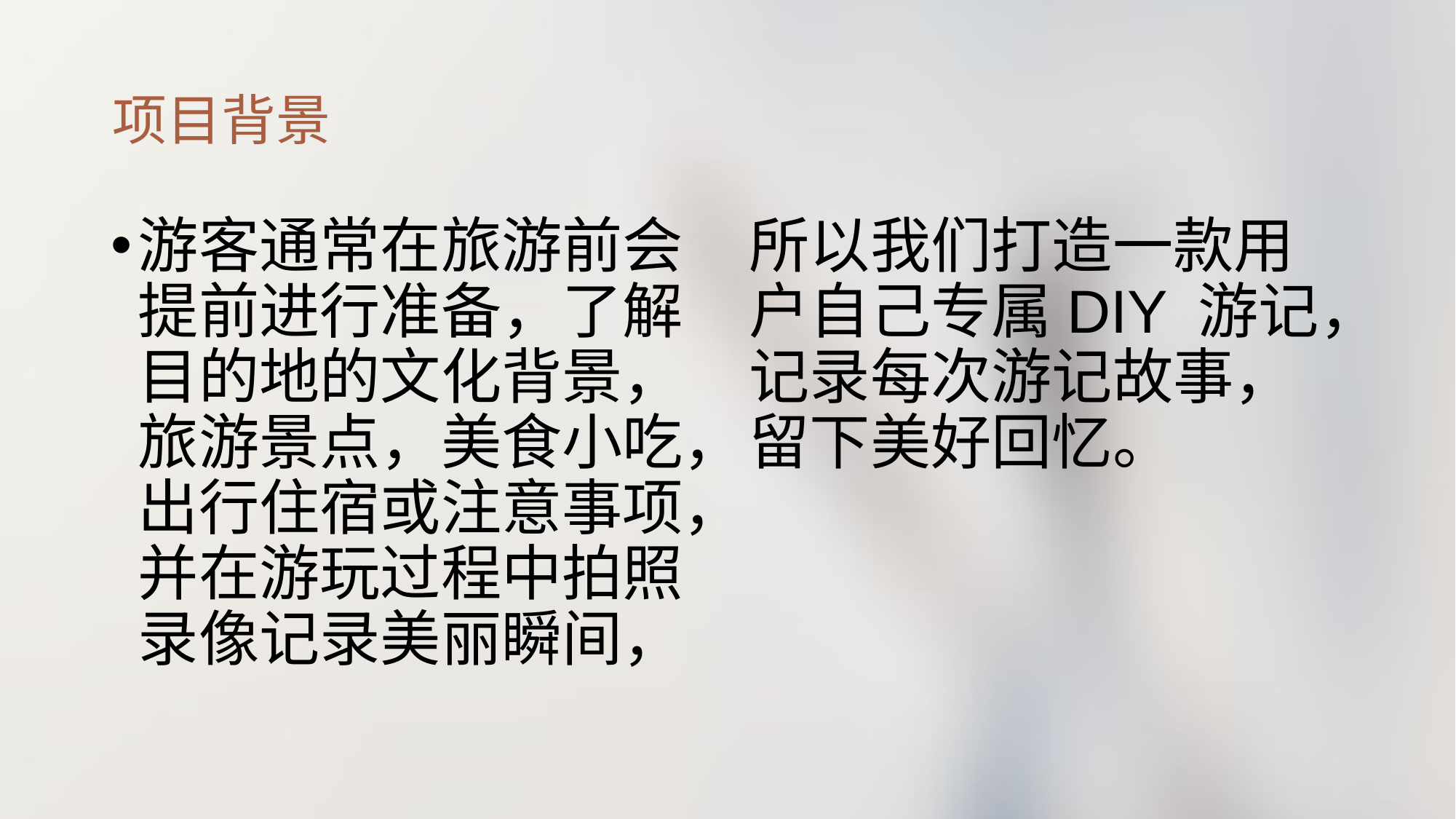

项目背景
游客通常在旅游前会提前进行准备，了解目的地的文化背景，旅游景点，美食小吃，出行住宿或注意事项，并在游玩过程中拍照录像记录美丽瞬间，
所以我们打造一款用户自己专属DIY 游记，记录每次游记故事，留下美好回忆。